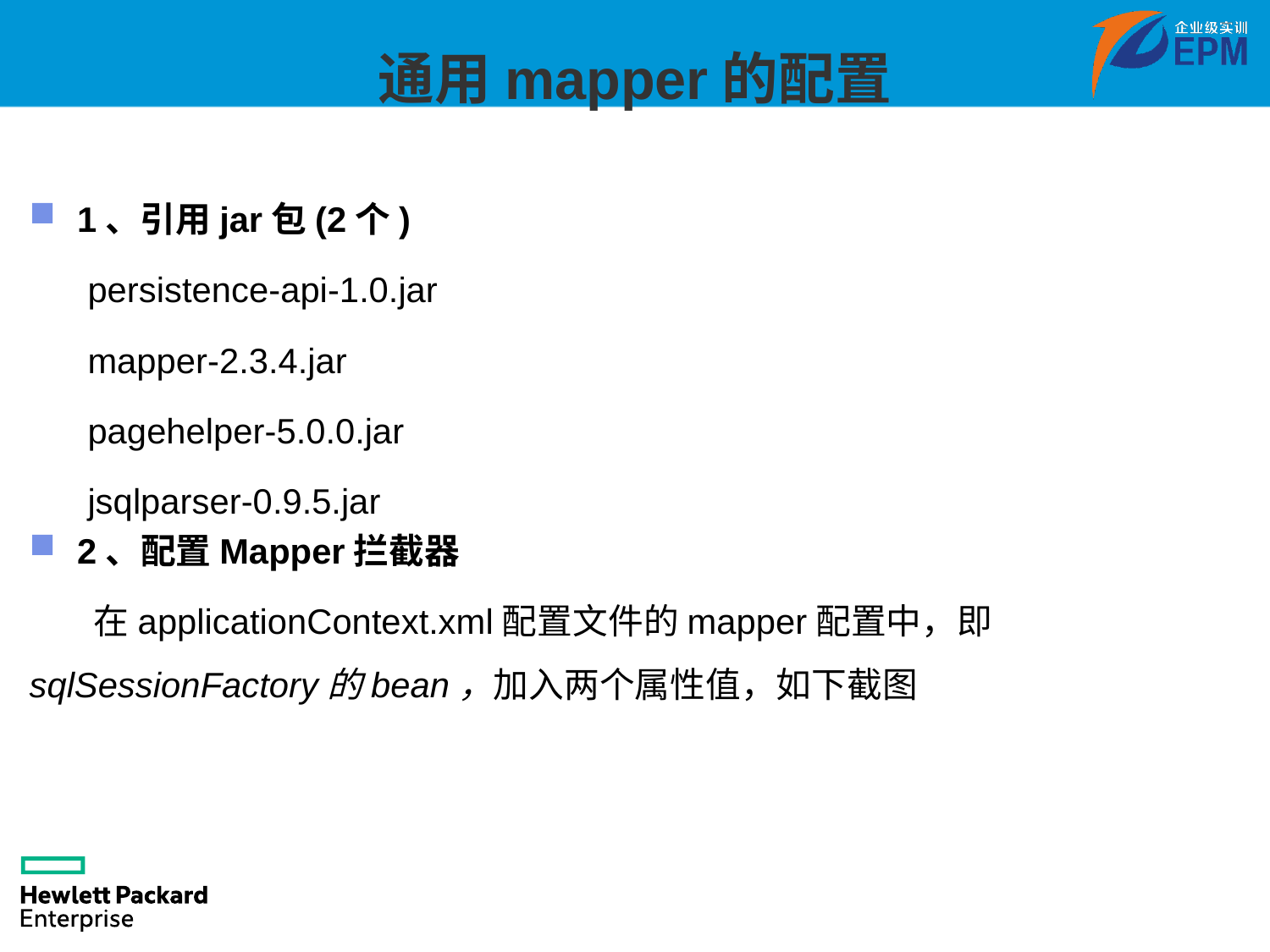

# 通用mapper的配置
1、引用jar包(2个)
      persistence-api-1.0.jar
      mapper-2.3.4.jar
      pagehelper-5.0.0.jar
      jsqlparser-0.9.5.jar
2、配置Mapper拦截器
       在applicationContext.xml配置文件的mapper配置中，即sqlSessionFactory的bean，加入两个属性值，如下截图